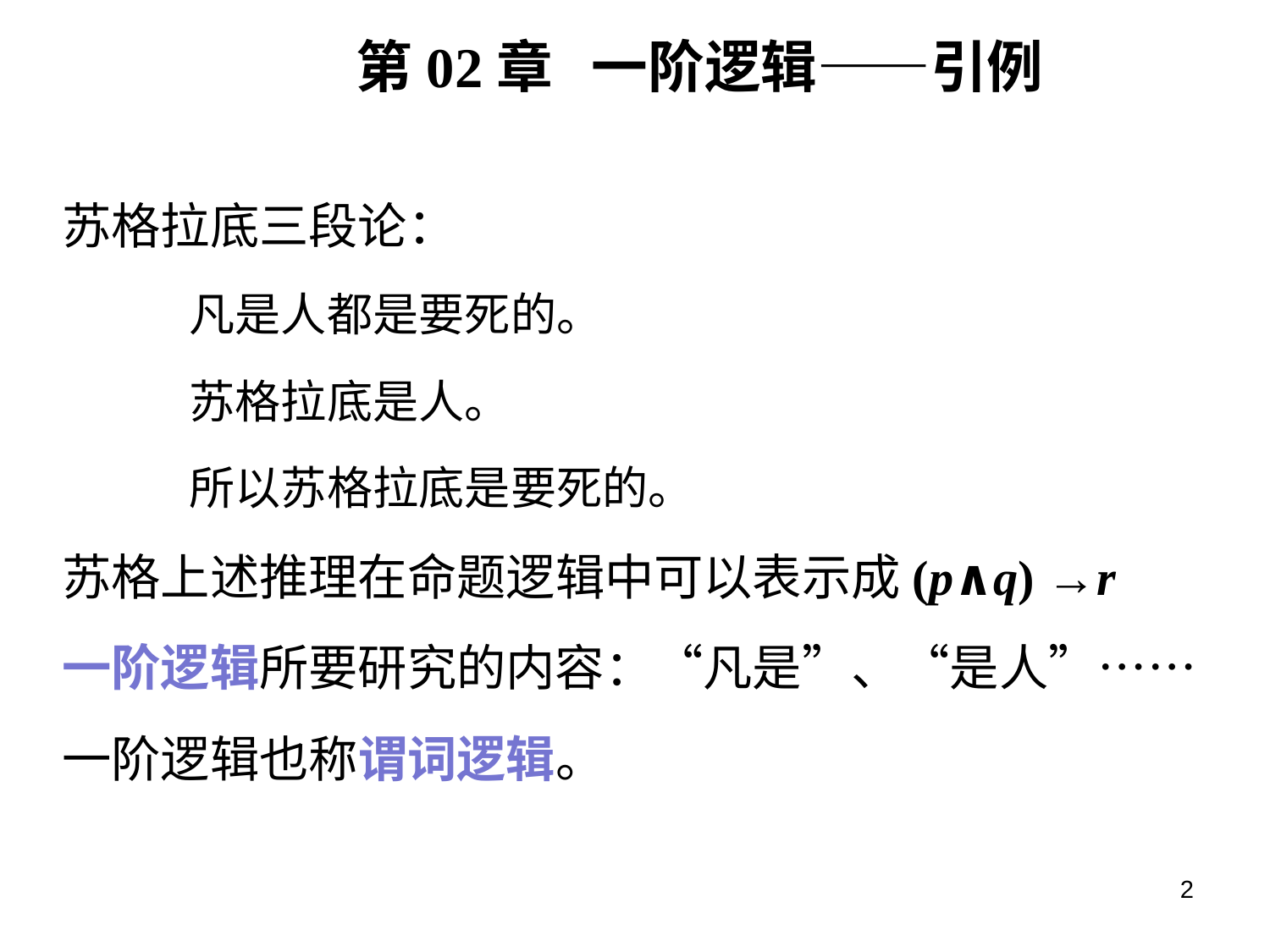

# 第02章   一阶逻辑——引例
苏格拉底三段论：
凡是人都是要死的。
苏格拉底是人。
所以苏格拉底是要死的。
苏格上述推理在命题逻辑中可以表示成(p∧q) →r
一阶逻辑所要研究的内容：“凡是”、“是人”……
一阶逻辑也称谓词逻辑。
2